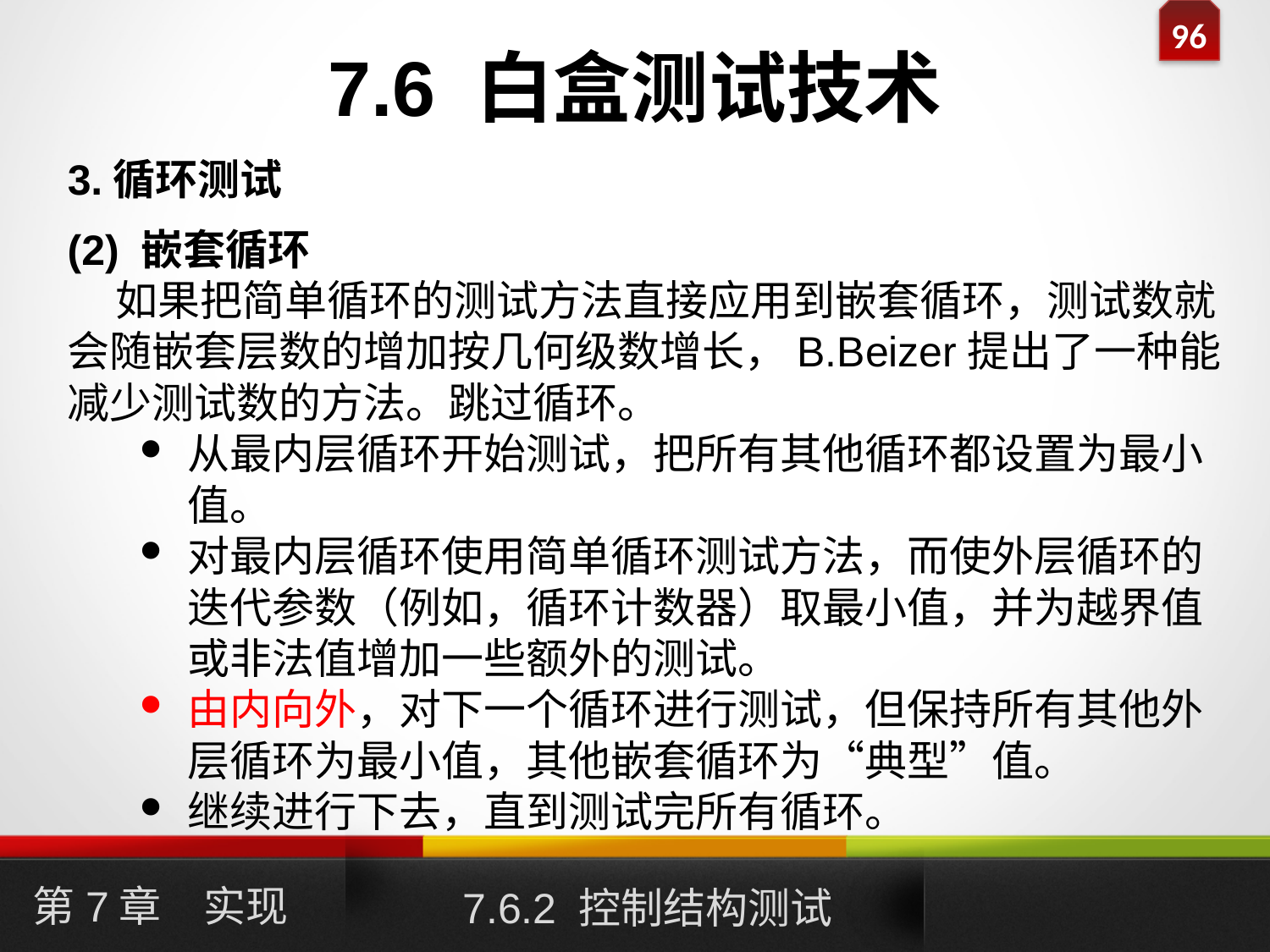

# 7.6 白盒测试技术
3.循环测试
(2) 嵌套循环
    如果把简单循环的测试方法直接应用到嵌套循环，测试数就会随嵌套层数的增加按几何级数增长，B.Beizer提出了一种能减少测试数的方法。跳过循环。
从最内层循环开始测试，把所有其他循环都设置为最小值。
对最内层循环使用简单循环测试方法，而使外层循环的迭代参数（例如，循环计数器）取最小值，并为越界值或非法值增加一些额外的测试。
由内向外，对下一个循环进行测试，但保持所有其他外层循环为最小值，其他嵌套循环为“典型”值。
继续进行下去，直到测试完所有循环。
第7章　实现
7.6.2 控制结构测试